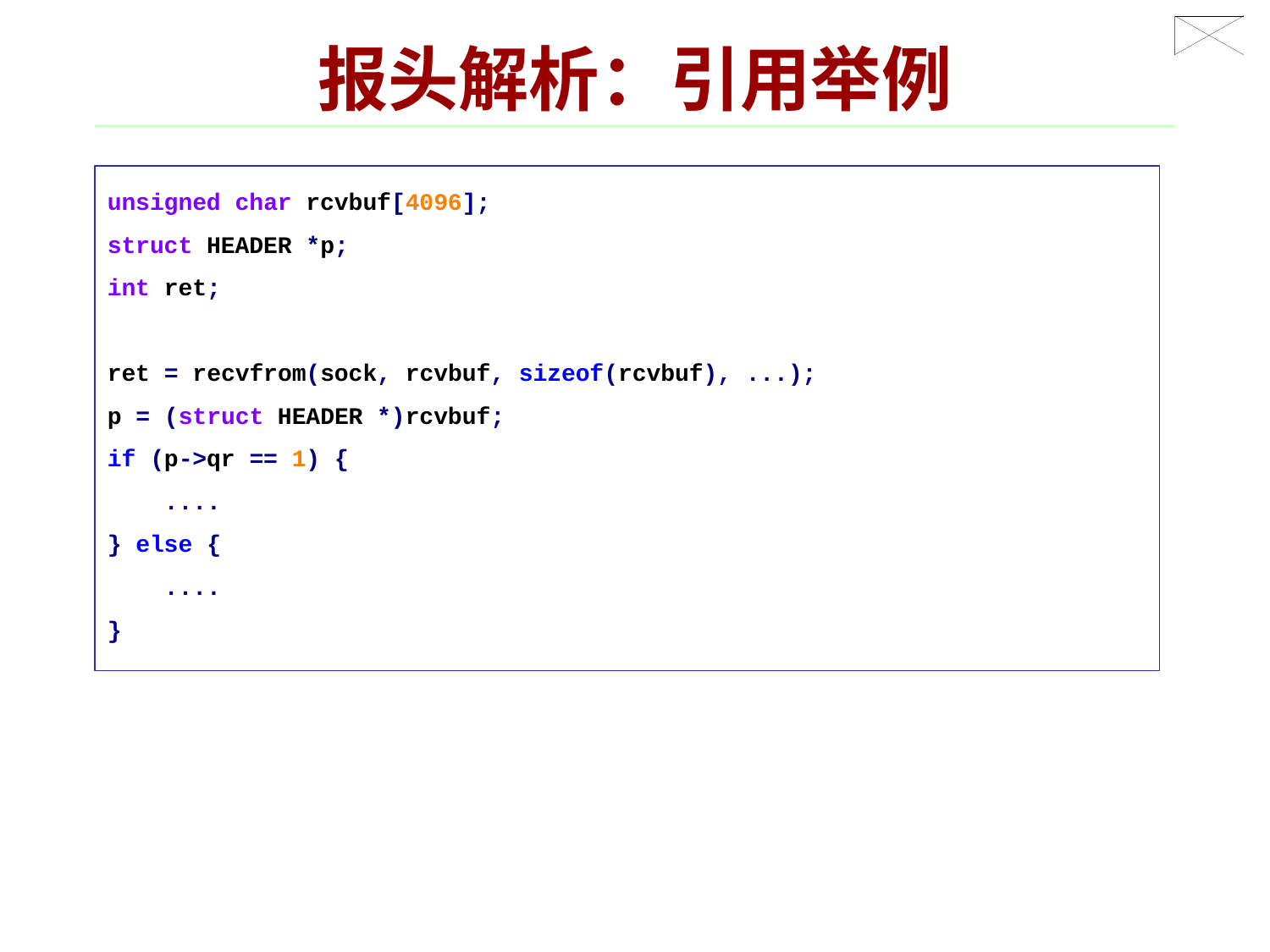

# 报头解析：引用举例
unsigned char rcvbuf[4096];
struct HEADER *p;
int ret;

ret = recvfrom(sock, rcvbuf, sizeof(rcvbuf), ...);
p = (struct HEADER *)rcvbuf;
if (p->qr == 1) {
    ....
} else {
    ....
}